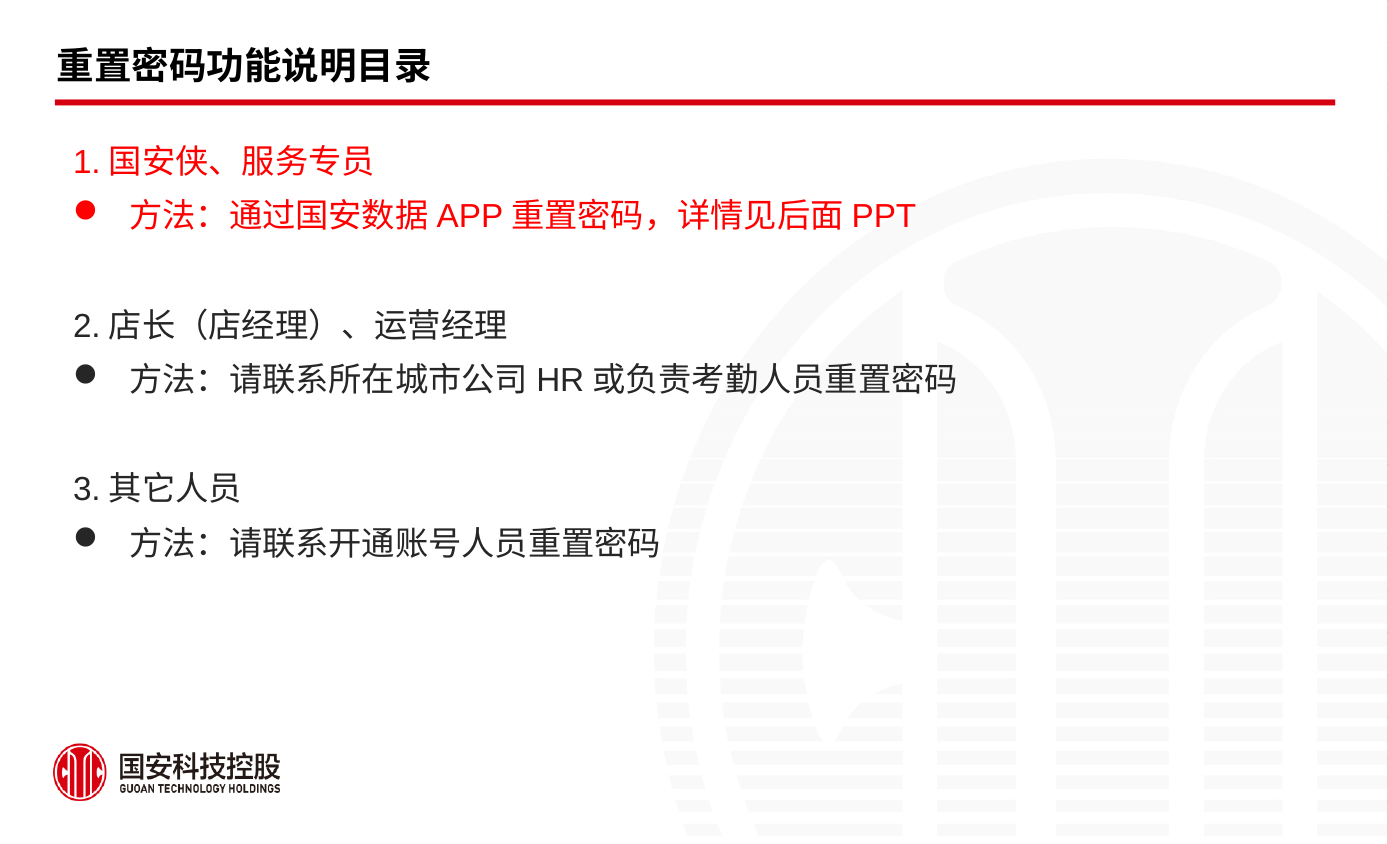

# 重置密码功能说明目录
1.国安侠、服务专员
方法：通过国安数据APP重置密码，详情见后面PPT

2.店长（店经理）、运营经理
方法：请联系所在城市公司HR或负责考勤人员重置密码

3.其它人员
方法：请联系开通账号人员重置密码